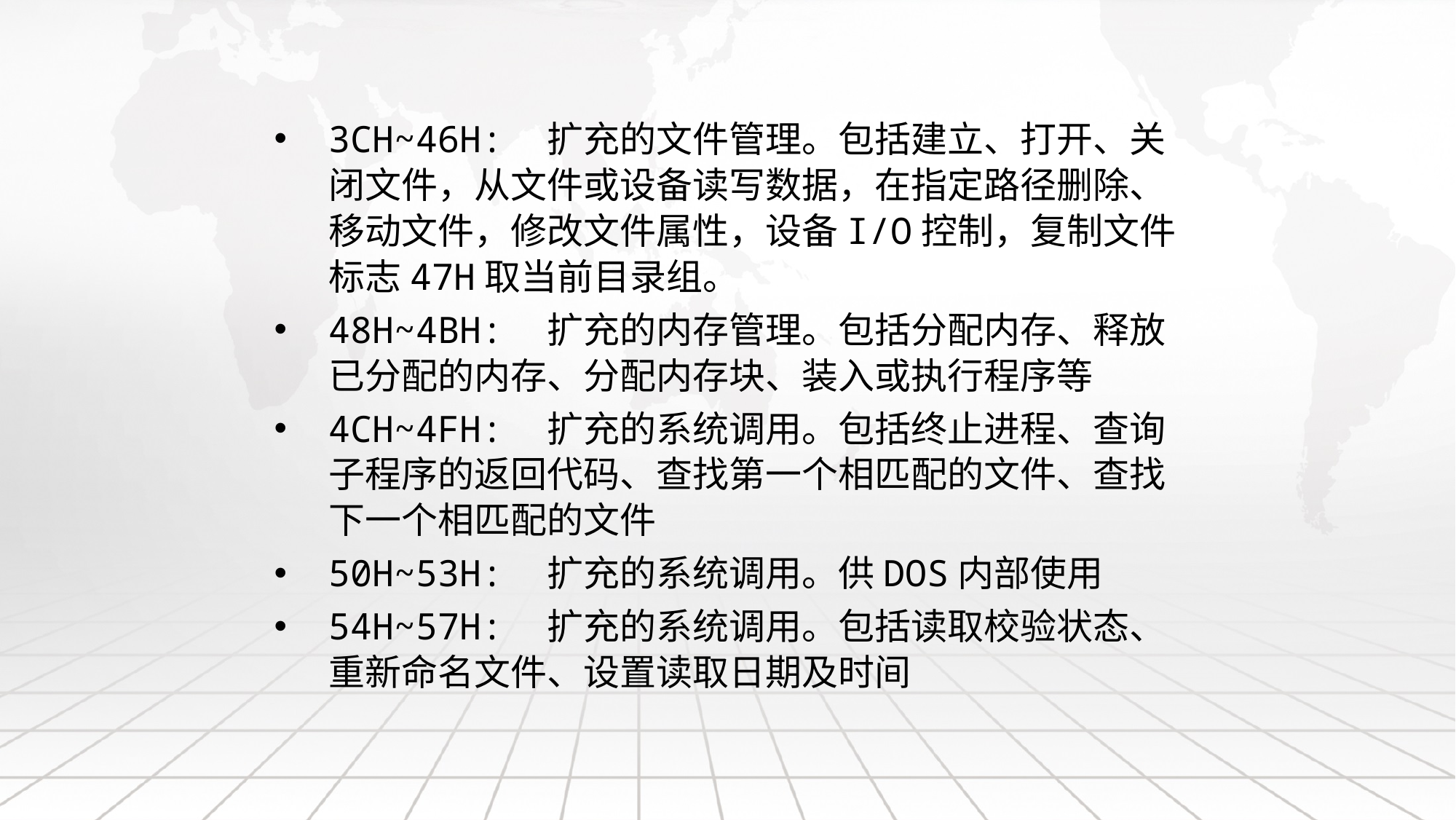

3CH~46H:	扩充的文件管理。包括建立、打开、关闭文件，从文件或设备读写数据，在指定路径删除、移动文件，修改文件属性，设备I/O控制，复制文件标志47H取当前目录组。
48H~4BH:	扩充的内存管理。包括分配内存、释放已分配的内存、分配内存块、装入或执行程序等
4CH~4FH:	扩充的系统调用。包括终止进程、查询子程序的返回代码、查找第一个相匹配的文件、查找下一个相匹配的文件
50H~53H:	扩充的系统调用。供DOS内部使用
54H~57H:	扩充的系统调用。包括读取校验状态、重新命名文件、设置读取日期及时间